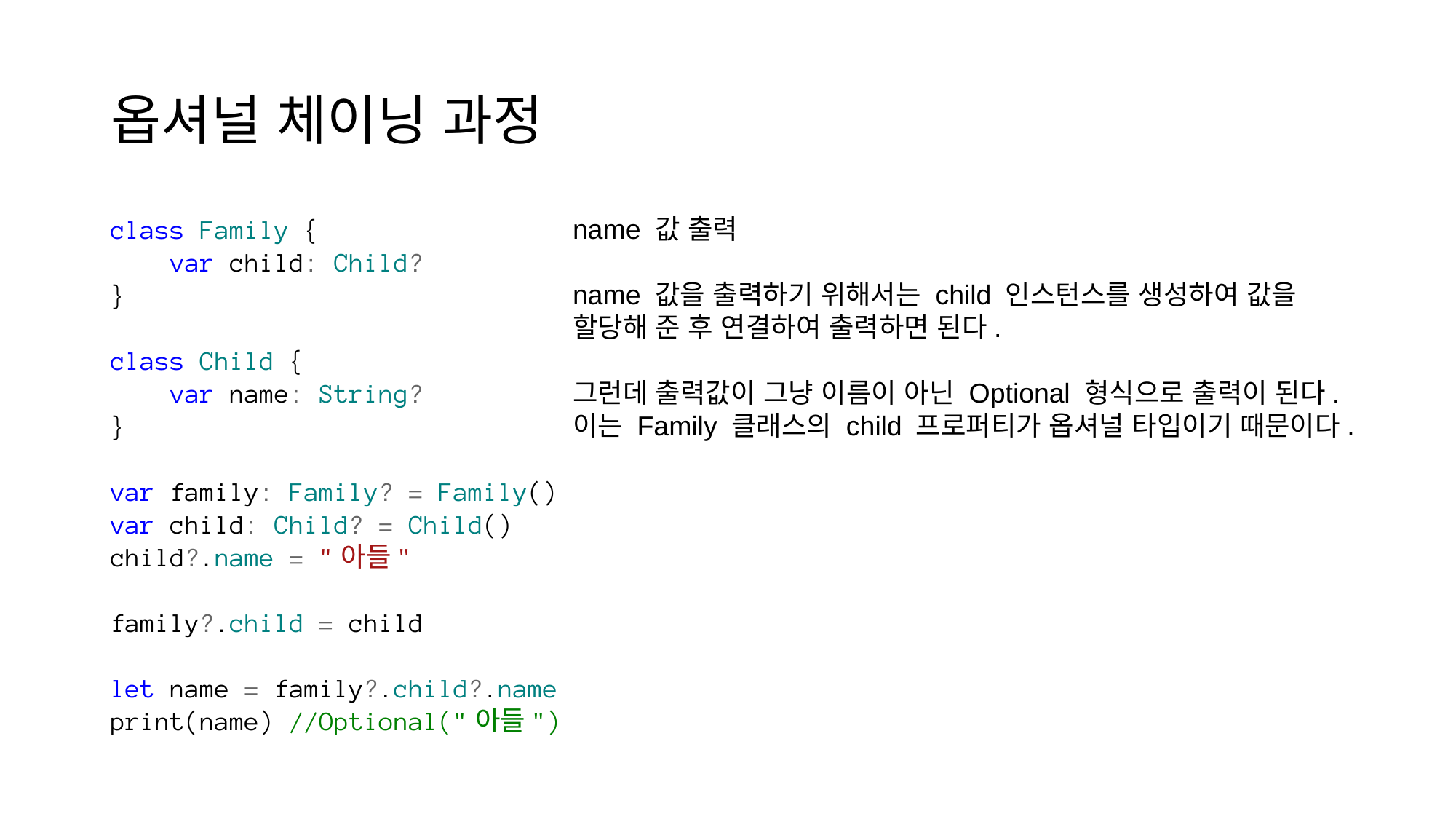

# 옵셔널 체이닝 과정
class Family {
    var child: Child?
}
class Child {
    var name: String?
}
var family: Family? = Family()
var child: Child? = Child()
child?.name = "아들"
family?.child = child
let name = family?.child?.name
print(name) //Optional("아들")
name 값 출력

name 값을 출력하기 위해서는 child 인스턴스를 생성하여 값을
할당해 준 후 연결하여 출력하면 된다.

그런데 출력값이 그냥 이름이 아닌 Optional 형식으로 출력이 된다.
이는 Family 클래스의 child 프로퍼티가 옵셔널 타입이기 때문이다.